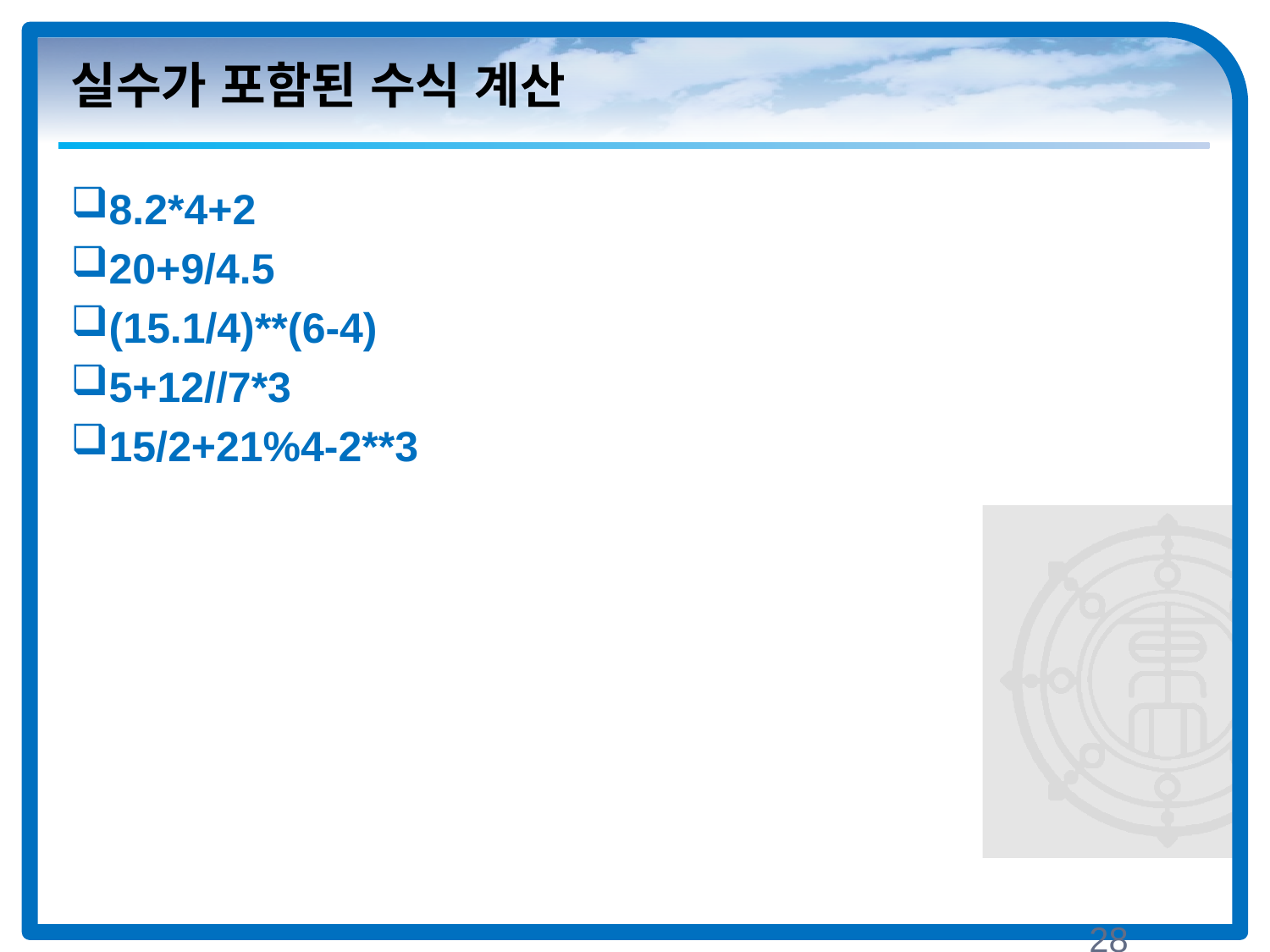

# 실수가 포함된 수식 계산
8.2*4+2
20+9/4.5
(15.1/4)**(6-4)
5+12//7*3
15/2+21%4-2**3
28